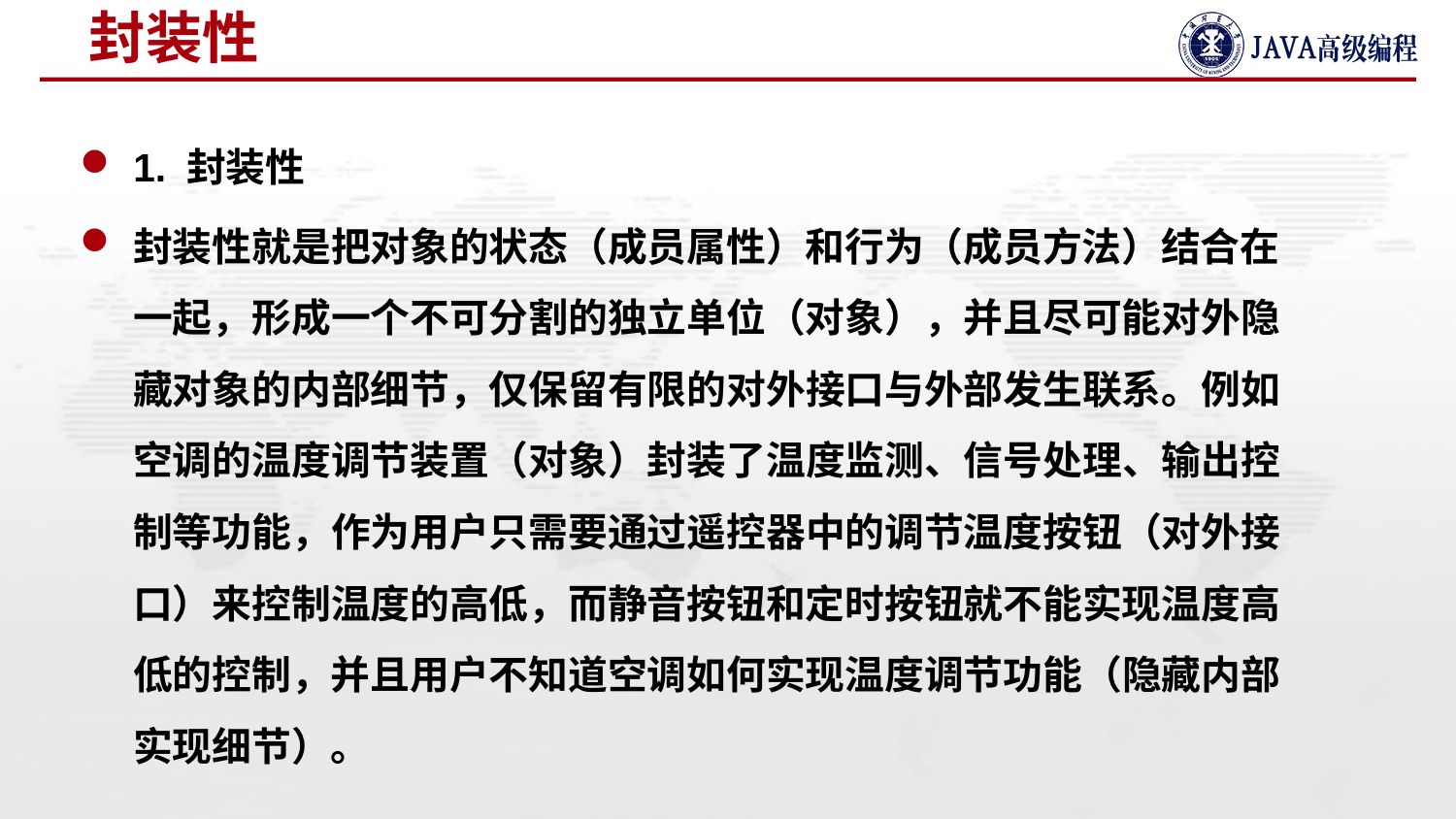

# 封装性
1. 封装性
封装性就是把对象的状态（成员属性）和行为（成员方法）结合在一起，形成一个不可分割的独立单位（对象），并且尽可能对外隐藏对象的内部细节，仅保留有限的对外接口与外部发生联系。例如空调的温度调节装置（对象）封装了温度监测、信号处理、输出控制等功能，作为用户只需要通过遥控器中的调节温度按钮（对外接口）来控制温度的高低，而静音按钮和定时按钮就不能实现温度高低的控制，并且用户不知道空调如何实现温度调节功能（隐藏内部实现细节）。